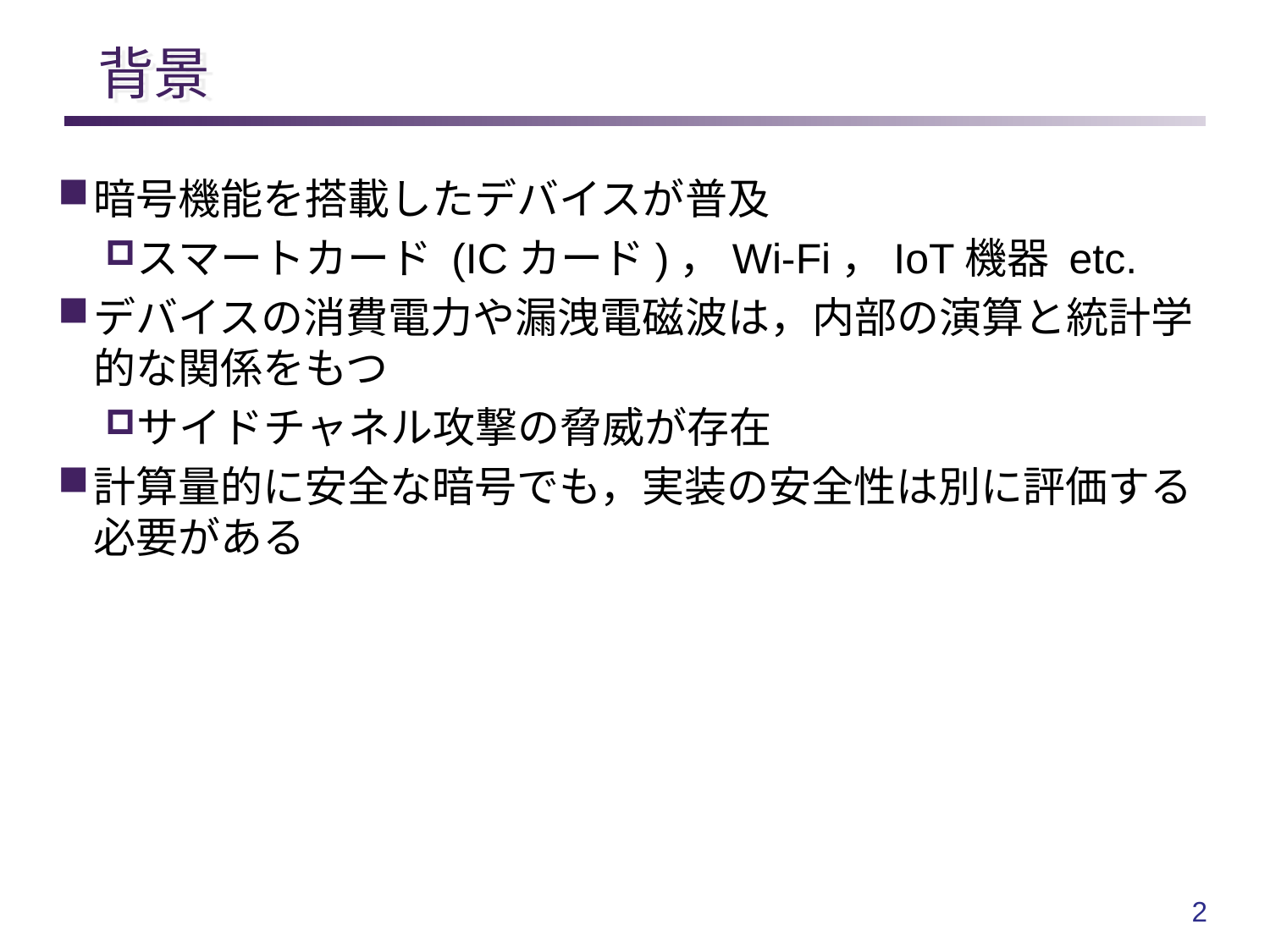

# 背景
暗号機能を搭載したデバイスが普及
スマートカード (ICカード)，Wi-Fi，IoT機器 etc.
デバイスの消費電力や漏洩電磁波は，内部の演算と統計学的な関係をもつ
サイドチャネル攻撃の脅威が存在
計算量的に安全な暗号でも，実装の安全性は別に評価する    必要がある

2